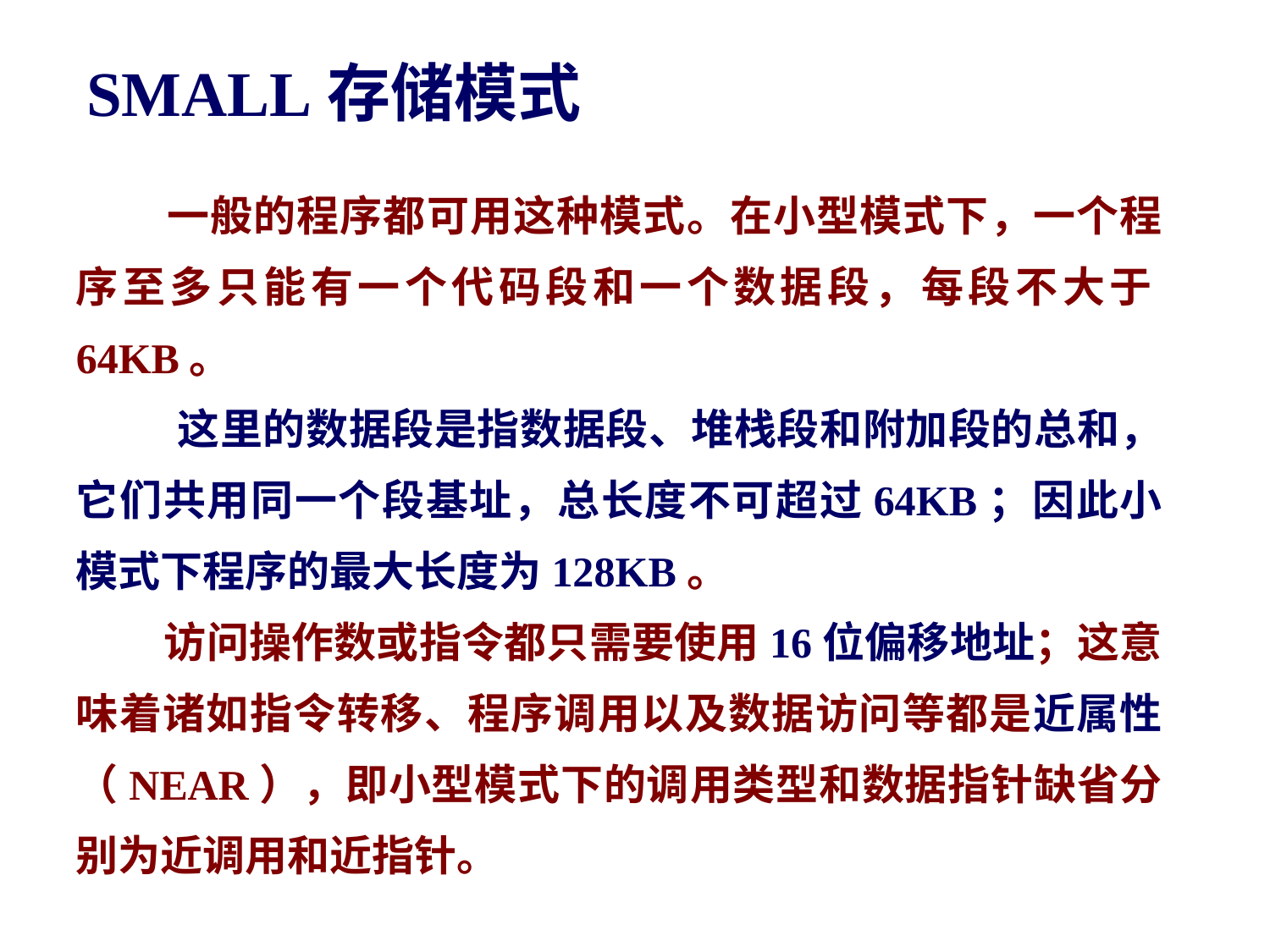

SMALL存储模式
         一般的程序都可用这种模式。在小型模式下，一个程序至多只能有一个代码段和一个数据段，每段不大于64KB。
         这里的数据段是指数据段、堆栈段和附加段的总和，它们共用同一个段基址，总长度不可超过64KB；因此小模式下程序的最大长度为128KB。
        访问操作数或指令都只需要使用16位偏移地址；这意味着诸如指令转移、程序调用以及数据访问等都是近属性（NEAR），即小型模式下的调用类型和数据指针缺省分别为近调用和近指针。